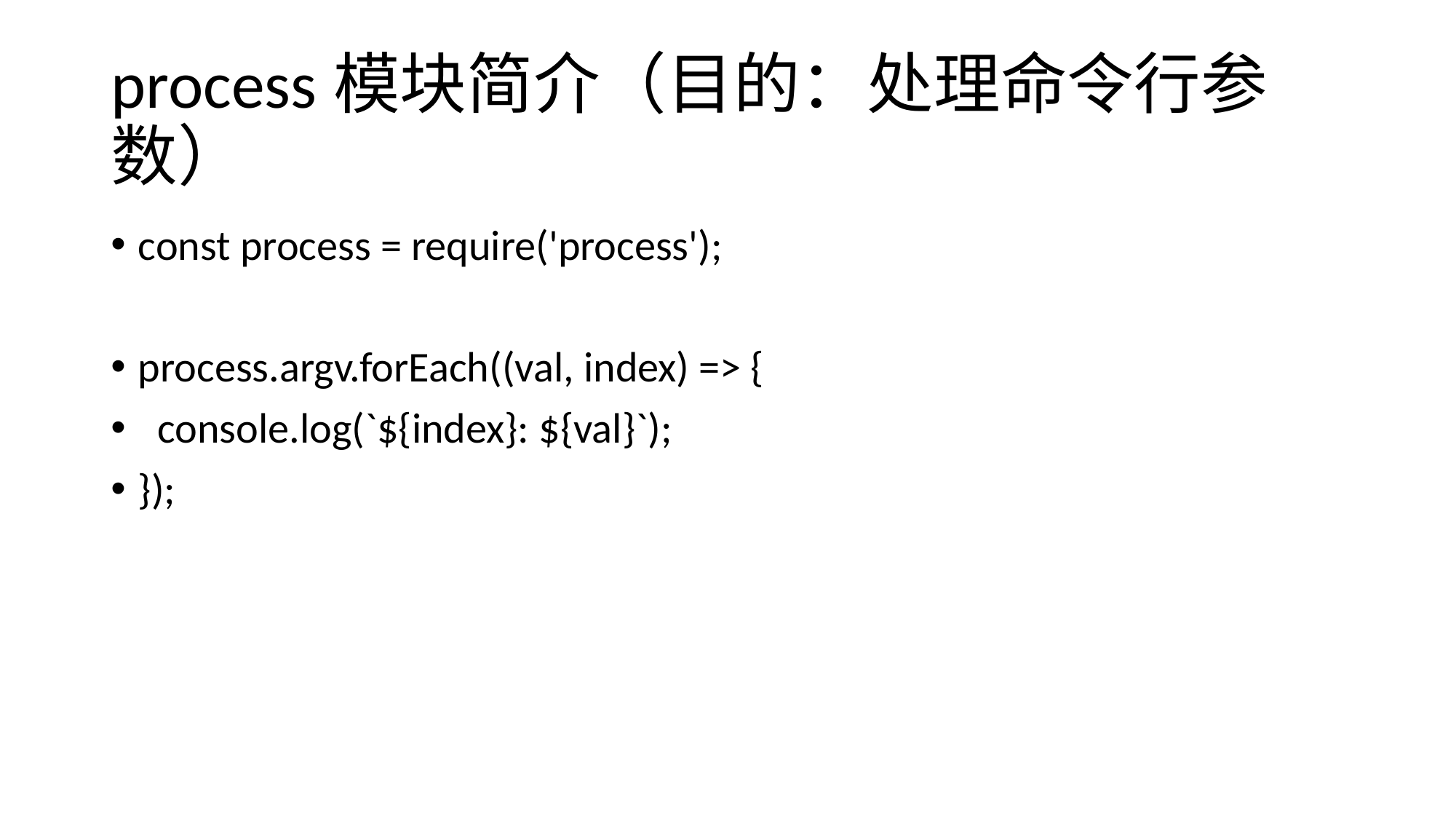

# process模块简介（目的：处理命令行参数）
const process = require('process');

process.argv.forEach((val, index) => {
  console.log(`${index}: ${val}`);
});